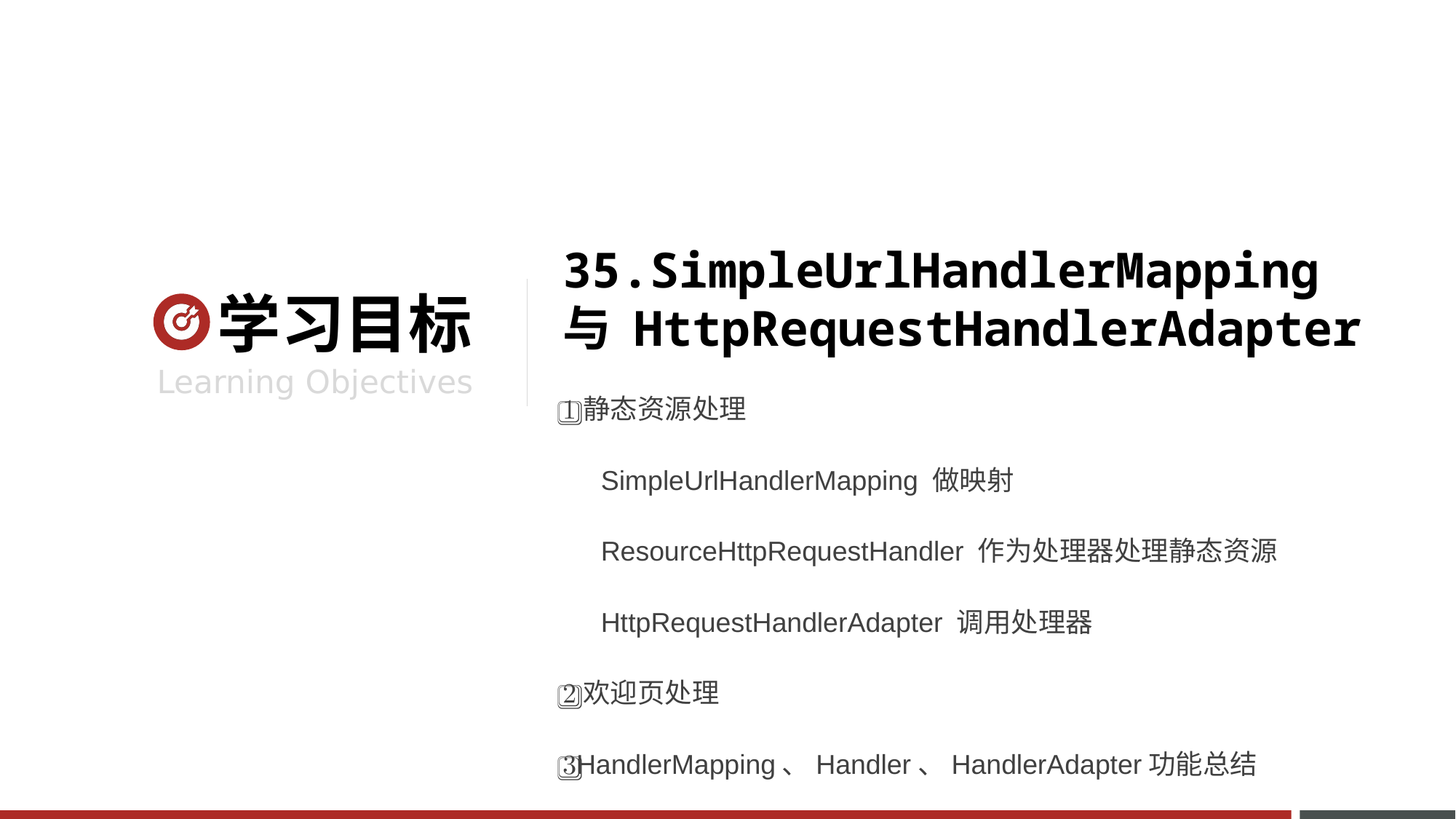

35.SimpleUrlHandlerMapping 与 HttpRequestHandlerAdapter
1️⃣静态资源处理
     SimpleUrlHandlerMapping 做映射
     ResourceHttpRequestHandler 作为处理器处理静态资源
     HttpRequestHandlerAdapter 调用处理器
2️⃣欢迎页处理
3️⃣HandlerMapping、Handler、HandlerAdapter功能总结